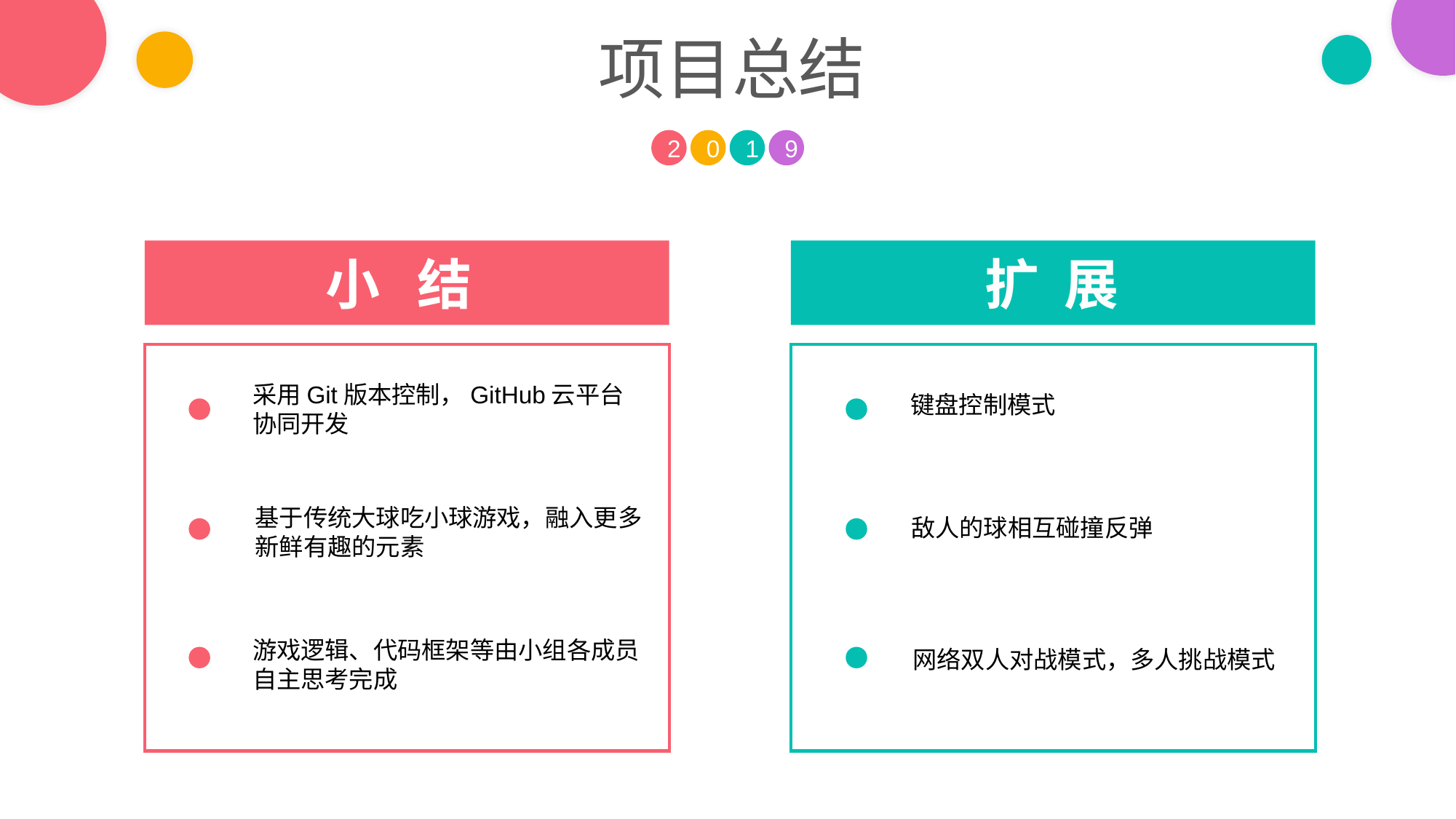

项目总结

2
0
1
9

小   结

扩  展

采用Git版本控制，GitHub云平台协同开发
键盘控制模式

基于传统大球吃小球游戏，融入更多
新鲜有趣的元素
敌人的球相互碰撞反弹

游戏逻辑、代码框架等由小组各成员自主思考完成
网络双人对战模式，多人挑战模式